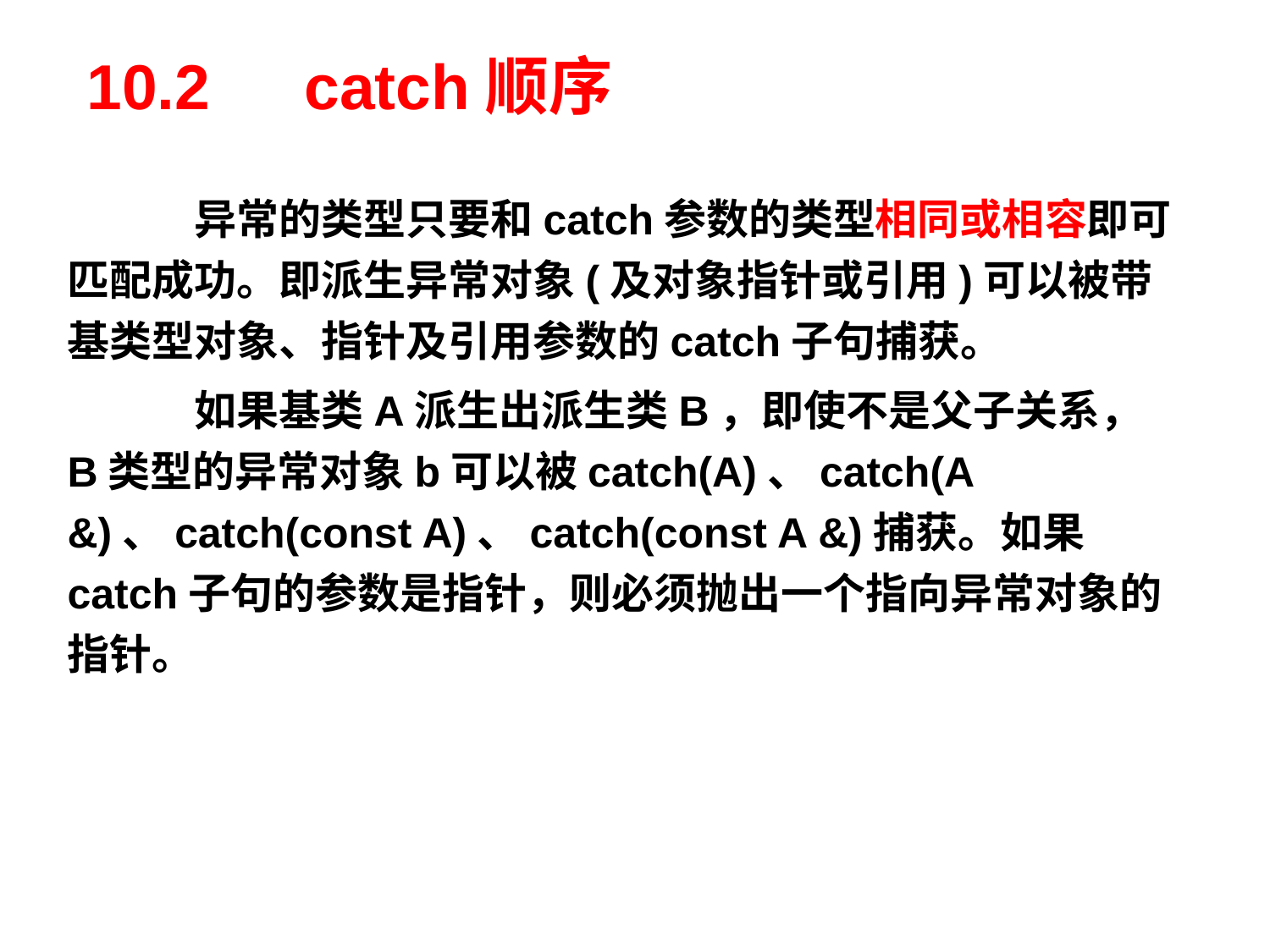

# 10.2　catch顺序
	异常的类型只要和catch参数的类型相同或相容即可匹配成功。即派生异常对象(及对象指针或引用)可以被带基类型对象、指针及引用参数的catch子句捕获。
	如果基类A派生出派生类B，即使不是父子关系，B类型的异常对象b可以被catch(A)、catch(A &)、catch(const A)、catch(const A &)捕获。如果catch子句的参数是指针，则必须抛出一个指向异常对象的指针。